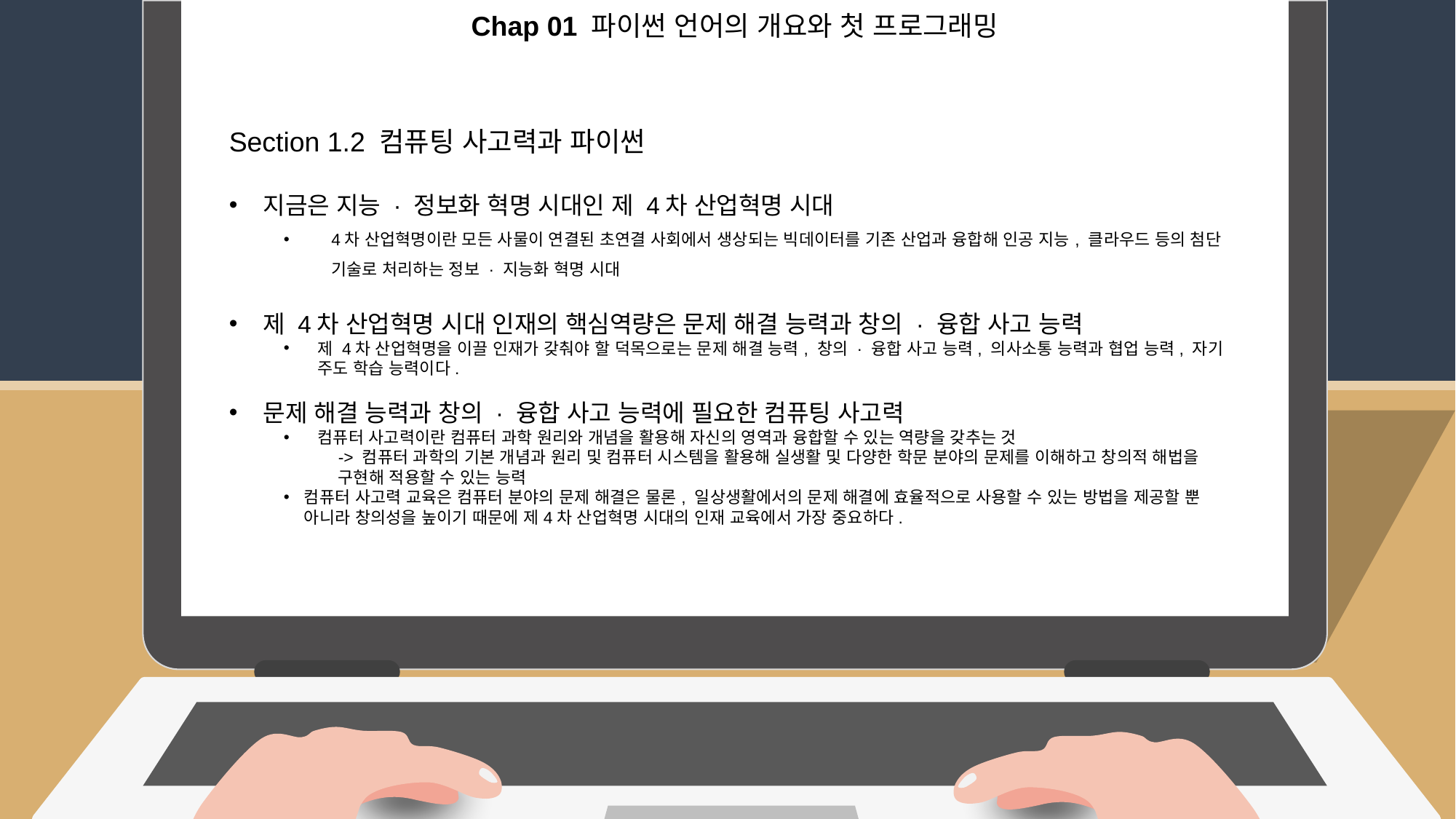

Chap 01 파이썬 언어의 개요와 첫 프로그래밍
Section 1.2 컴퓨팅 사고력과 파이썬

지금은 지능 · 정보화 혁명 시대인 제 4차 산업혁명 시대
4차 산업혁명이란 모든 사물이 연결된 초연결 사회에서 생상되는 빅데이터를 기존 산업과 융합해 인공 지능, 클라우드 등의 첨단 기술로 처리하는 정보 · 지능화 혁명 시대

제 4차 산업혁명 시대 인재의 핵심역량은 문제 해결 능력과 창의 · 융합 사고 능력
제 4차 산업혁명을 이끌 인재가 갖춰야 할 덕목으로는 문제 해결 능력, 창의 · 융합 사고 능력, 의사소통 능력과 협업 능력, 자기 주도 학습 능력이다.

문제 해결 능력과 창의 · 융합 사고 능력에 필요한 컴퓨팅 사고력
컴퓨터 사고력이란 컴퓨터 과학 원리와 개념을 활용해 자신의 영역과 융합할 수 있는 역량을 갖추는 것
-> 컴퓨터 과학의 기본 개념과 원리 및 컴퓨터 시스템을 활용해 실생활 및 다양한 학문 분야의 문제를 이해하고 창의적 해법을 구현해 적용할 수 있는 능력
컴퓨터 사고력 교육은 컴퓨터 분야의 문제 해결은 물론, 일상생활에서의 문제 해결에 효율적으로 사용할 수 있는 방법을 제공할 뿐 아니라 창의성을 높이기 때문에 제4차 산업혁명 시대의 인재 교육에서 가장 중요하다.